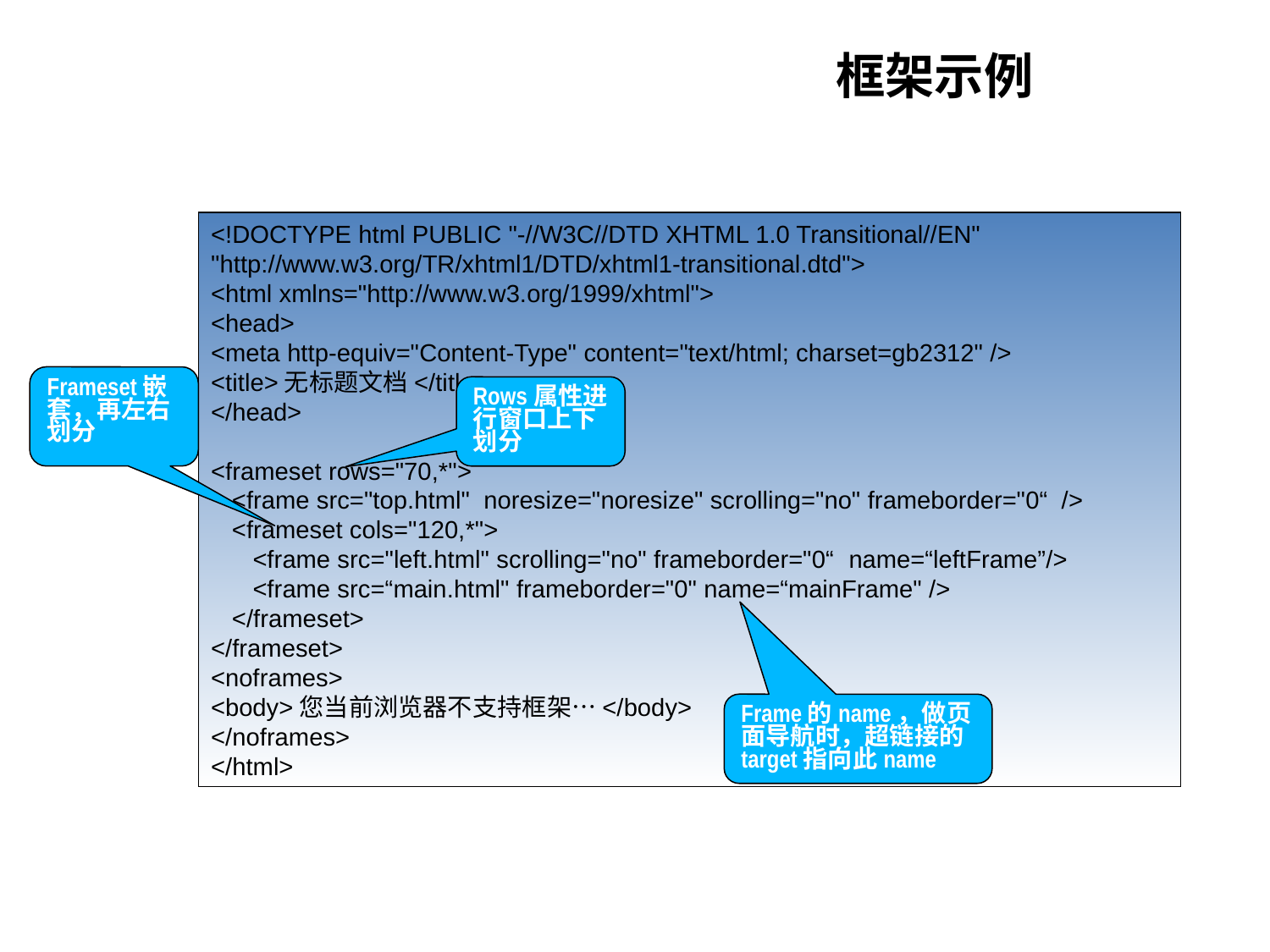

# 框架示例
<!DOCTYPE html PUBLIC "-//W3C//DTD XHTML 1.0 Transitional//EN" "http://www.w3.org/TR/xhtml1/DTD/xhtml1-transitional.dtd">
<html xmlns="http://www.w3.org/1999/xhtml">
<head>
<meta http-equiv="Content-Type" content="text/html; charset=gb2312" />
<title>无标题文档</title>
</head>

<frameset rows="70,*">
   <frame src="top.html"  noresize="noresize" scrolling="no" frameborder="0“  />
   <frameset cols="120,*">
      <frame src="left.html" scrolling="no" frameborder="0“  name=“leftFrame”/>
      <frame src=“main.html" frameborder="0" name=“mainFrame" />
   </frameset>
</frameset>
<noframes>
<body>您当前浏览器不支持框架…</body>
</noframes>
</html>
Frameset嵌套，再左右划分
Rows属性进行窗口上下划分
Frame的name，做页面导航时，超链接的target指向此name